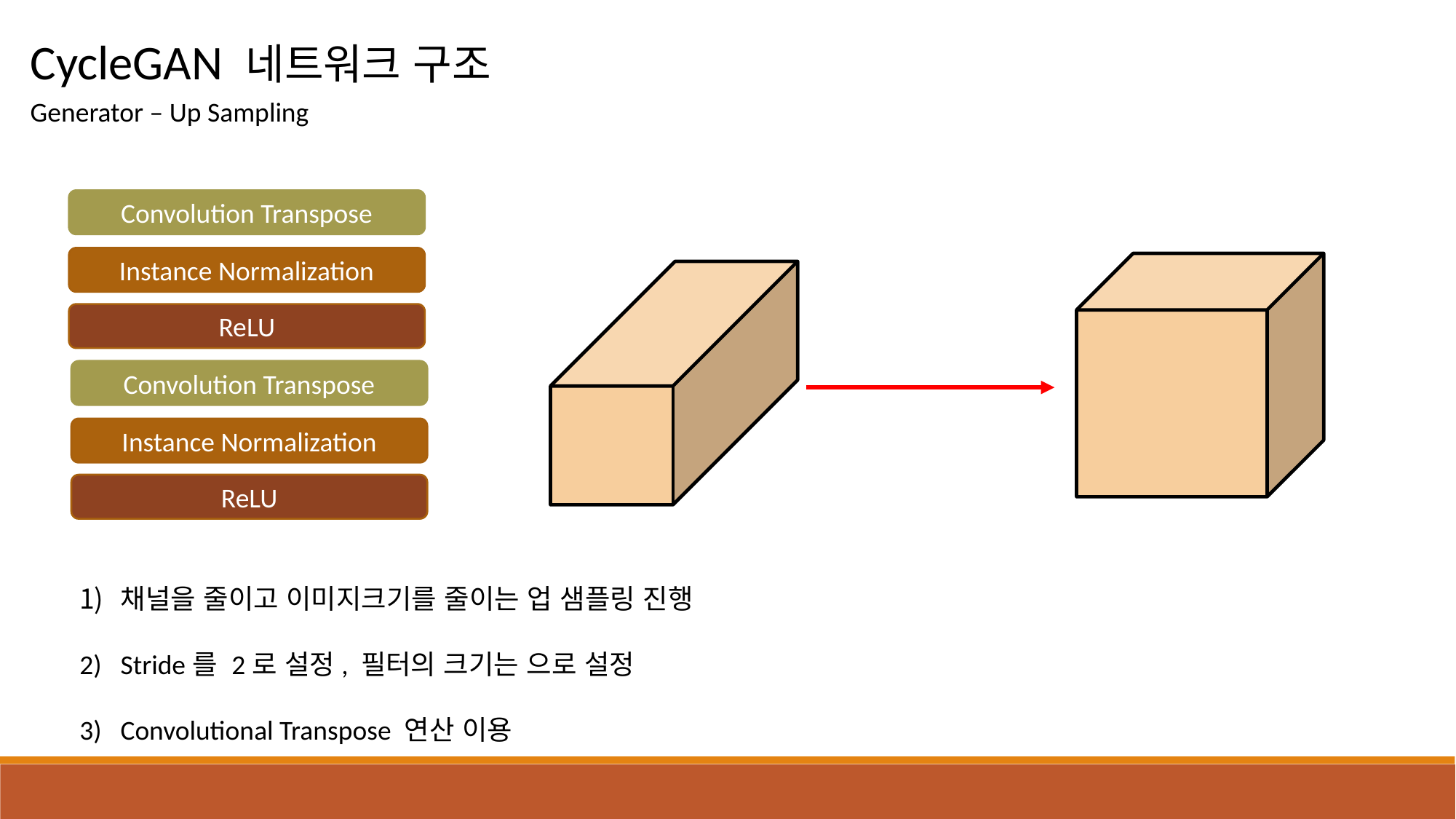

CycleGAN 네트워크 구조
Generator – Up Sampling
Convolution Transpose
Instance Normalization

ReLU
Convolution Transpose
Instance Normalization
ReLU
채널을 줄이고 이미지크기를 줄이는 업 샘플링 진행

Stride를 2로 설정, 필터의 크기는 으로 설정

Convolutional Transpose 연산 이용